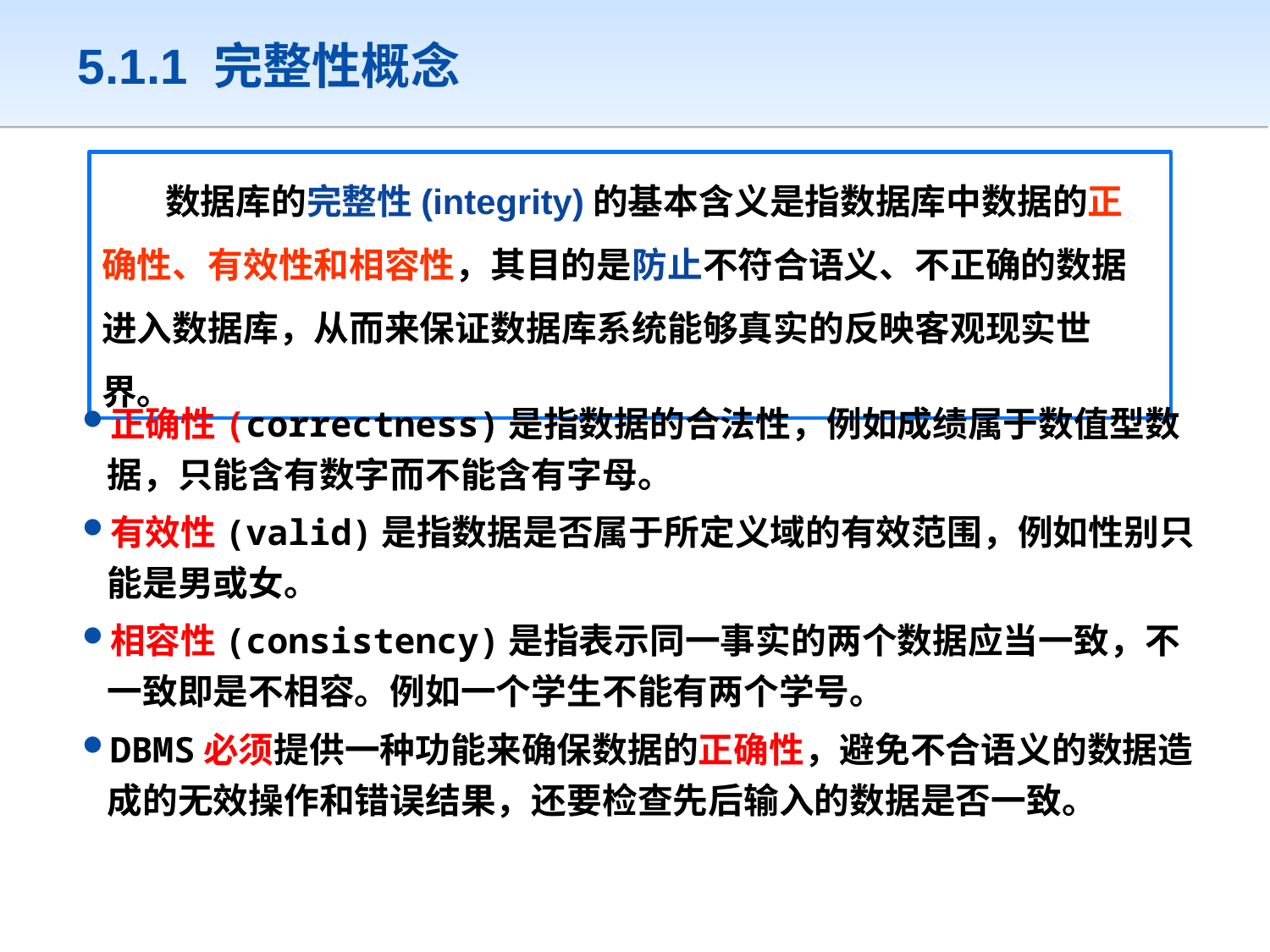

# 5.1.1 完整性概念
数据库的完整性(integrity)的基本含义是指数据库中数据的正确性、有效性和相容性，其目的是防止不符合语义、不正确的数据进入数据库，从而来保证数据库系统能够真实的反映客观现实世界。
正确性(correctness)是指数据的合法性，例如成绩属于数值型数据，只能含有数字而不能含有字母。
有效性(valid)是指数据是否属于所定义域的有效范围，例如性别只能是男或女。
相容性(consistency)是指表示同一事实的两个数据应当一致，不一致即是不相容。例如一个学生不能有两个学号。
DBMS必须提供一种功能来确保数据的正确性，避免不合语义的数据造成的无效操作和错误结果，还要检查先后输入的数据是否一致。